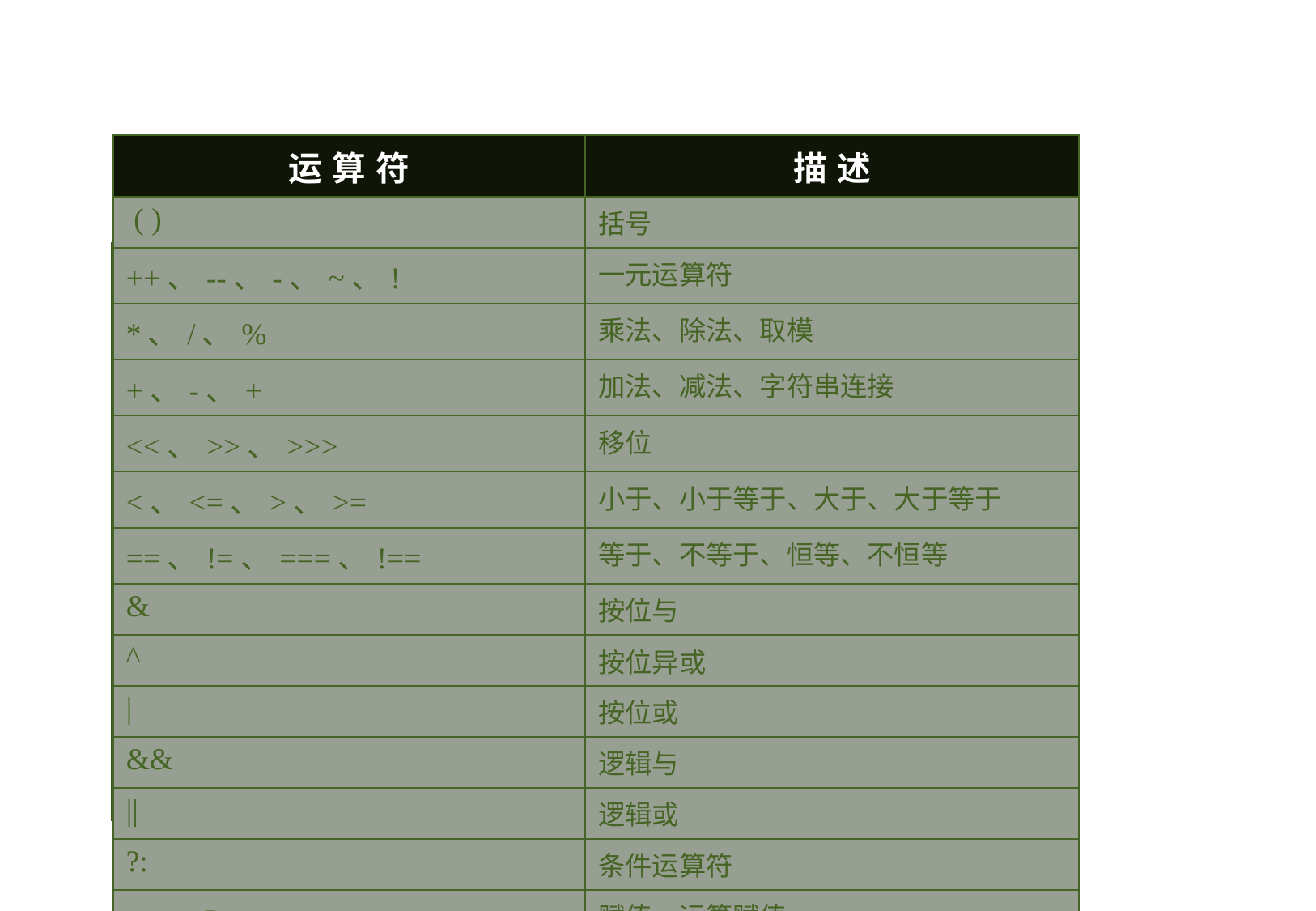

#
| 运算符 | 描述 |
| --- | --- |
| ( ) | 括号 |
| ++、--、-、~、! | 一元运算符 |
| \*、/、% | 乘法、除法、取模 |
| +、-、+ | 加法、减法、字符串连接 |
| <<、>>、>>> | 移位 |
| <、<=、>、>= | 小于、小于等于、大于、大于等于 |
| ==、!=、===、!== | 等于、不等于、恒等、不恒等 |
| & | 按位与 |
| ^ | 按位异或 |
| | | 按位或 |
| && | 逻辑与 |
| || | 逻辑或 |
| ?: | 条件运算符 |
| =、oP= | 赋值、运算赋值 |
优先顺序表